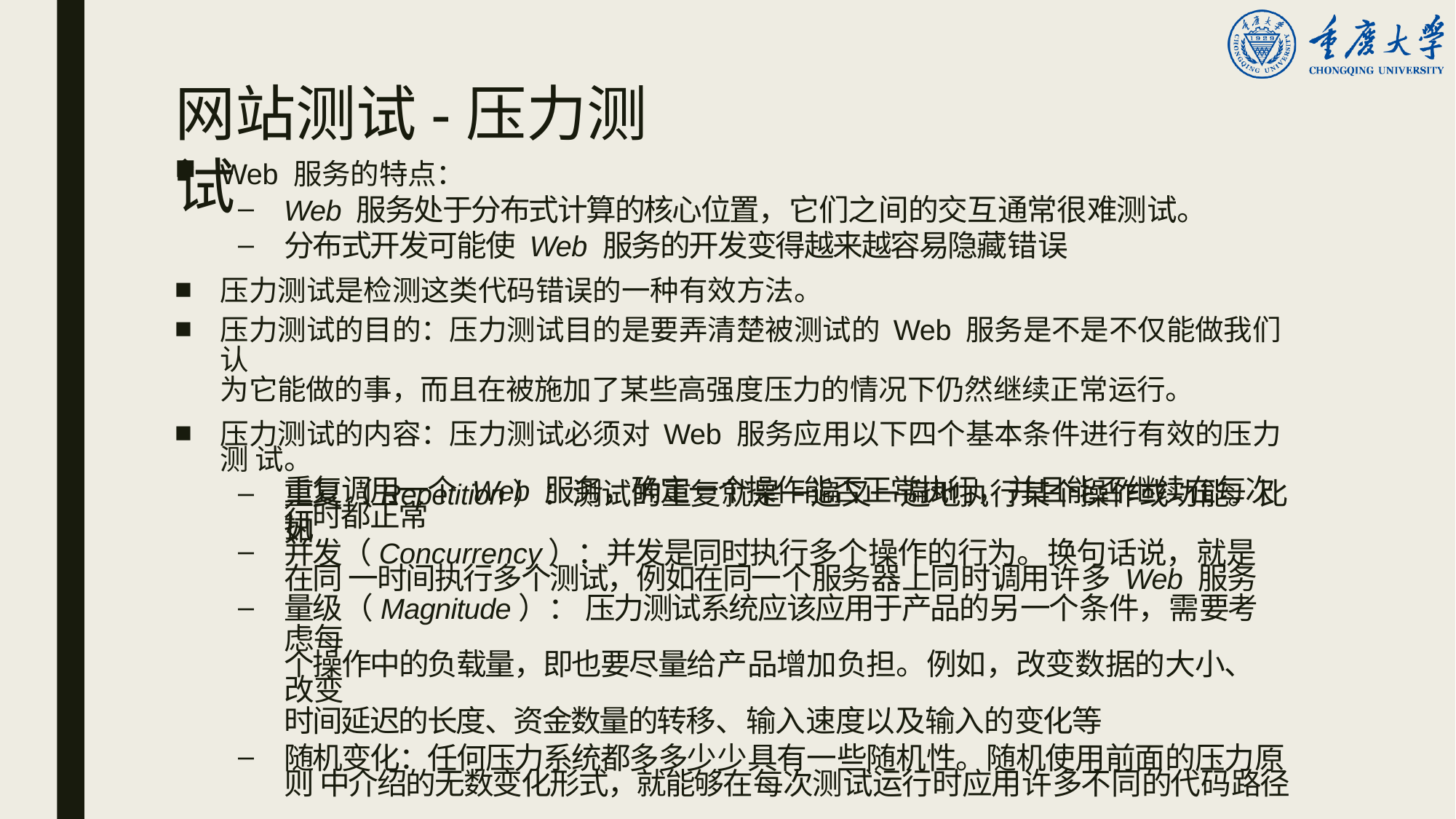

# 网站测试-压力测试
Web 服务的特点：
Web 服务处于分布式计算的核心位置，它们之间的交互通常很难测试。
分布式开发可能使 Web 服务的开发变得越来越容易隐藏错误
压力测试是检测这类代码错误的一种有效方法。
压力测试的目的：压力测试目的是要弄清楚被测试的 Web 服务是不是不仅能做我们认
为它能做的事，而且在被施加了某些高强度压力的情况下仍然继续正常运行。
压力测试的内容：压力测试必须对 Web 服务应用以下四个基本条件进行有效的压力测 试。
重复（Repetition）：测试的重复就是一遍又一遍地执行某个操作或功能。比如
重复调用一个 Web 服务，确定一个操作能否正常执行，并且能否继续在每次执
行时都正常
并发（Concurrency）：并发是同时执行多个操作的行为。换句话说，就是在同 一时间执行多个测试，例如在同一个服务器上同时调用许多 Web 服务
量级（Magnitude）： 压力测试系统应该应用于产品的另一个条件，需要考虑每
个操作中的负载量，即也要尽量给产品增加负担。例如，改变数据的大小、改变
时间延迟的长度、资金数量的转移、输入速度以及输入的变化等
随机变化：任何压力系统都多多少少具有一些随机性。随机使用前面的压力原则 中介绍的无数变化形式，就能够在每次测试运行时应用许多不同的代码路径